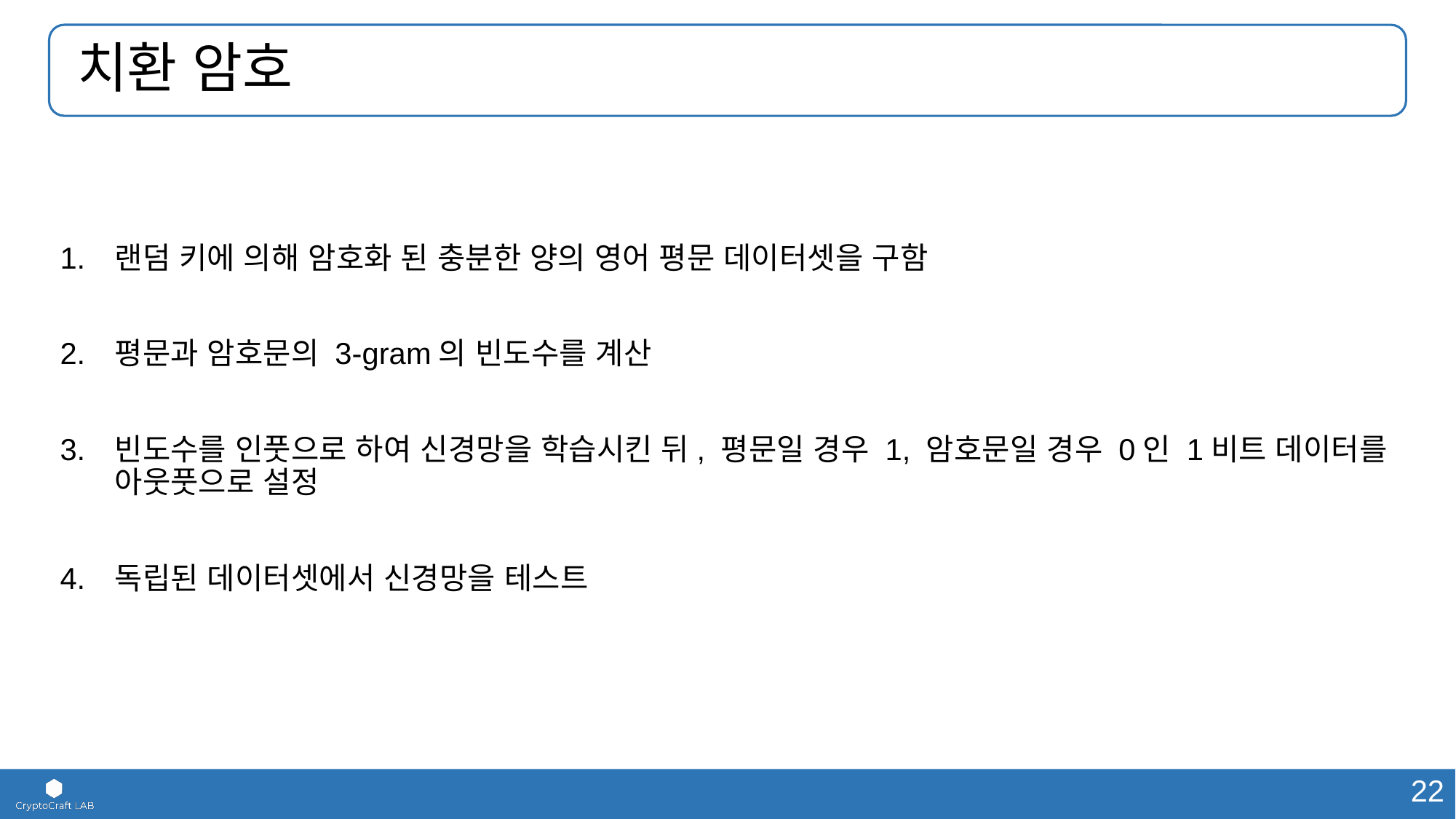

# 치환 암호

랜덤 키에 의해 암호화 된 충분한 양의 영어 평문 데이터셋을 구함

평문과 암호문의 3-gram의 빈도수를 계산

빈도수를 인풋으로 하여 신경망을 학습시킨 뒤, 평문일 경우 1, 암호문일 경우 0인 1비트 데이터를 아웃풋으로 설정

독립된 데이터셋에서 신경망을 테스트